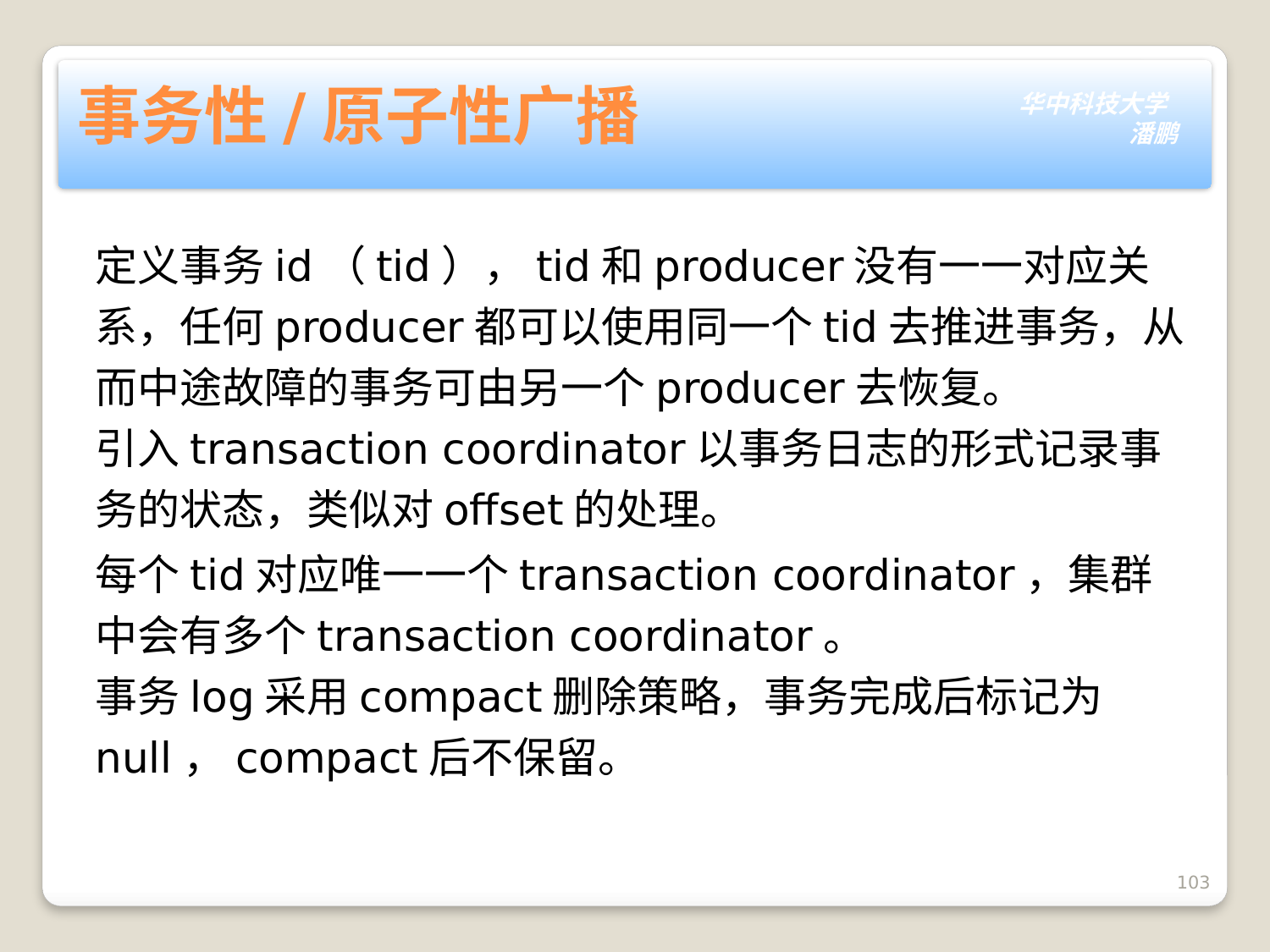

# 事务性/原子性广播
定义事务id（tid），tid和producer没有一一对应关系，任何producer都可以使用同一个tid去推进事务，从而中途故障的事务可由另一个producer去恢复。
引入transaction coordinator以事务日志的形式记录事务的状态，类似对offset的处理。
每个tid对应唯一一个transaction coordinator，集群中会有多个transaction coordinator。
事务log采用compact删除策略，事务完成后标记为null，compact后不保留。
103